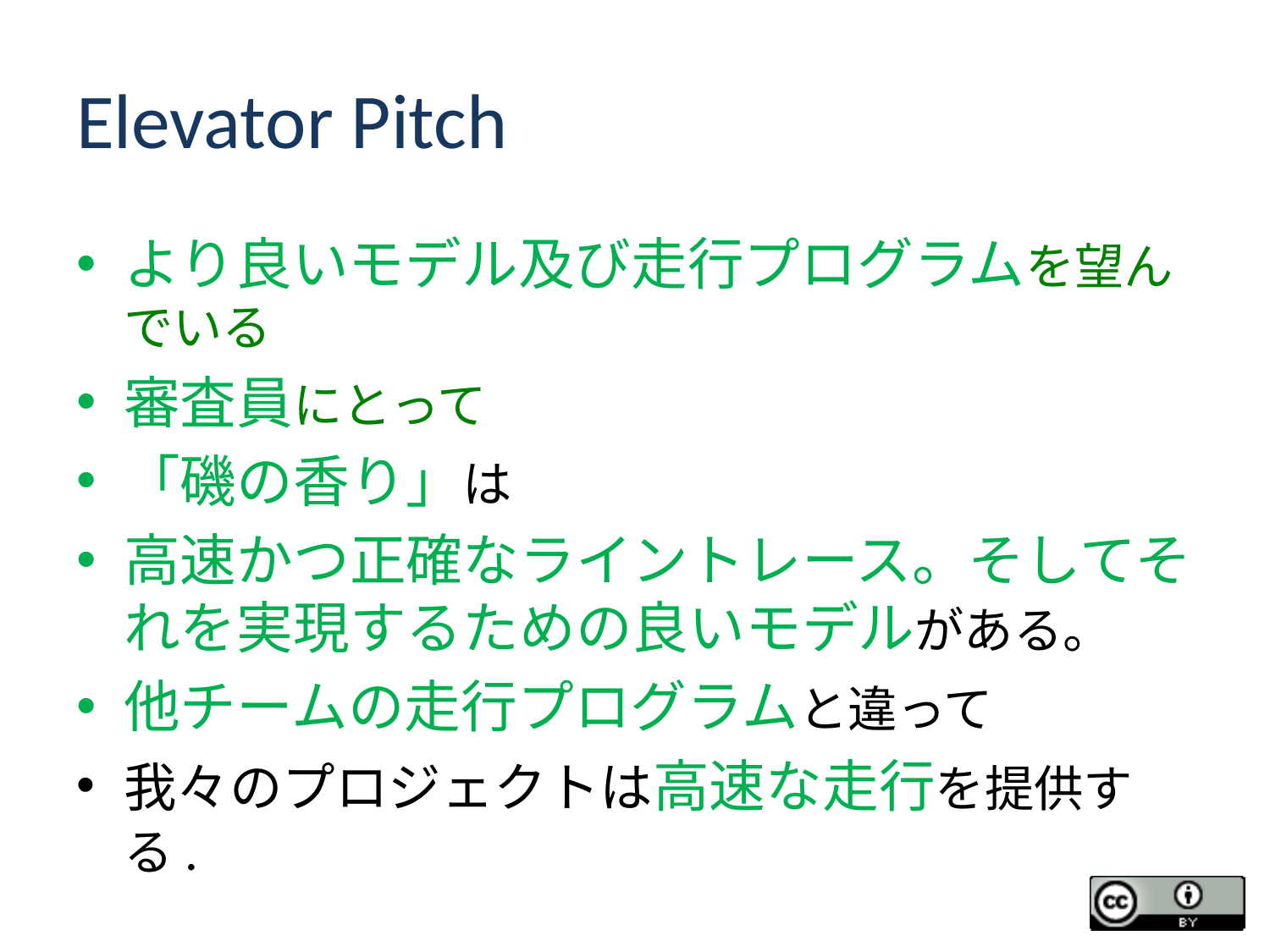

# Elevator Pitch
より良いモデル及び走行プログラムを望んでいる
審査員にとって
「磯の香り」は
高速かつ正確なライントレース。そしてそれを実現するための良いモデルがある。
他チームの走行プログラムと違って
我々のプロジェクトは高速な走行を提供する.